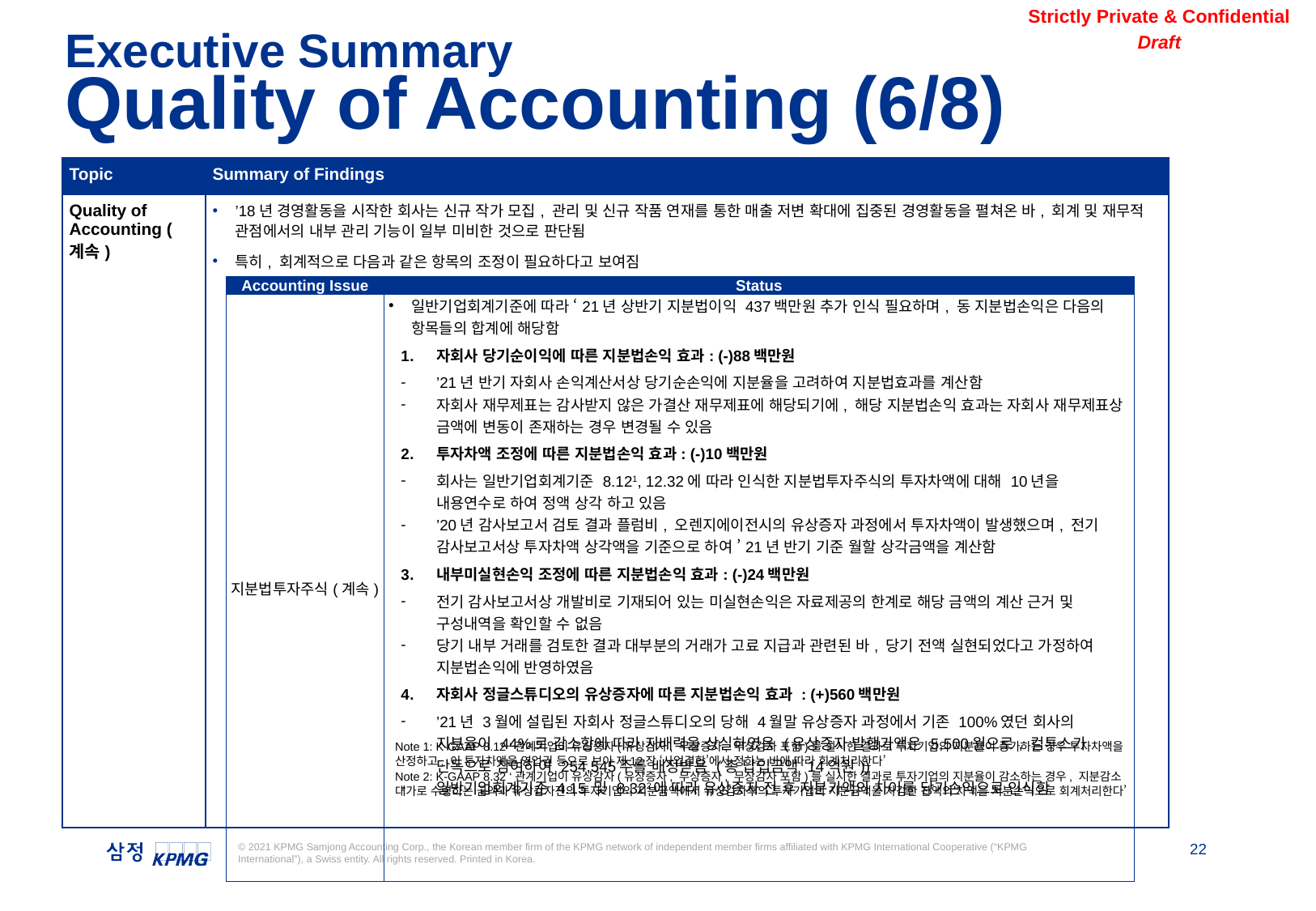

Executive Summary
Quality of Accounting (6/8)
| Topic | Summary of Findings |
| --- | --- |
| Quality of Accounting (계속) | ’18년 경영활동을 시작한 회사는 신규 작가 모집, 관리 및 신규 작품 연재를 통한 매출 저변 확대에 집중된 경영활동을 펼쳐온 바, 회계 및 재무적 관점에서의 내부 관리 기능이 일부 미비한 것으로 판단됨 특히, 회계적으로 다음과 같은 항목의 조정이 필요하다고 보여짐 |
| Accounting Issue | Status |
| --- | --- |
| 지분법투자주식(계속) | 일반기업회계기준에 따라 ‘21년 상반기 지분법이익 437백만원 추가 인식 필요하며, 동 지분법손익은 다음의 항목들의 합계에 해당함 자회사 당기순이익에 따른 지분법손익 효과: (-)88백만원 ’21년 반기 자회사 손익계산서상 당기순손익에 지분율을 고려하여 지분법효과를 계산함 자회사 재무제표는 감사받지 않은 가결산 재무제표에 해당되기에, 해당 지분법손익 효과는 자회사 재무제표상 금액에 변동이 존재하는 경우 변경될 수 있음 투자차액 조정에 따른 지분법손익 효과: (-)10백만원 회사는 일반기업회계기준 8.121, 12.32에 따라 인식한 지분법투자주식의 투자차액에 대해 10년을 내용연수로 하여 정액 상각 하고 있음 ’20년 감사보고서 검토 결과 플럼비, 오렌지에이전시의 유상증자 과정에서 투자차액이 발생했으며, 전기 감사보고서상 투자차액 상각액을 기준으로 하여 ’21년 반기 기준 월할 상각금액을 계산함 내부미실현손익 조정에 따른 지분법손익 효과: (-)24백만원 전기 감사보고서상 개발비로 기재되어 있는 미실현손익은 자료제공의 한계로 해당 금액의 계산 근거 및 구성내역을 확인할 수 없음 당기 내부 거래를 검토한 결과 대부분의 거래가 고료 지급과 관련된 바, 당기 전액 실현되었다고 가정하여 지분법손익에 반영하였음 자회사 정글스튜디오의 유상증자에 따른 지분법손익 효과 : (+)560백만원 ’21년 3월에 설립된 자회사 정글스튜디오의 당해 4월말 유상증자 과정에서 기존 100%였던 회사의 지분율이 44%로 감소함에 따라 지배력을 상실하였음 (유상증자 발행가액은 5,500원으로, 컴투스가 단독으로 참여하여 254,545주를 배정받음 (총 납입금액 14억원)) 일반기업회계기준 4.15 및 8.322에 따라 유상증자 전 후 지분가액의 차이를 당기손익으로 인식함 |
Note 1: K-GAAP 8.12 ‘관계기업이 유상증자(유상감자, 무상증자, 무상감자 포함)를 실시한 결과로 투자기업의 지분율이 증가하는 경우 투자차액을 산정하고, 이 투자차액을 영업권 등으로 보아 제12장 ‘사업결합’에서 정하는 바에 따라 회계처리한다’
Note 2: K-GAAP 8.32 ‘관계기업이 유상감자(유상증자, 무상증자, 무상감자 포함)를 실시한 결과로 투자기업의 지분율이 감소하는 경우, 지분감소 대가로 수령하는 금액과 유상감자전의 투자기업의 지분금액에서 유상감자후의 투자기업의 지분금액을 차감한 잔액의 차액을 처분손익으로 회계처리한다’